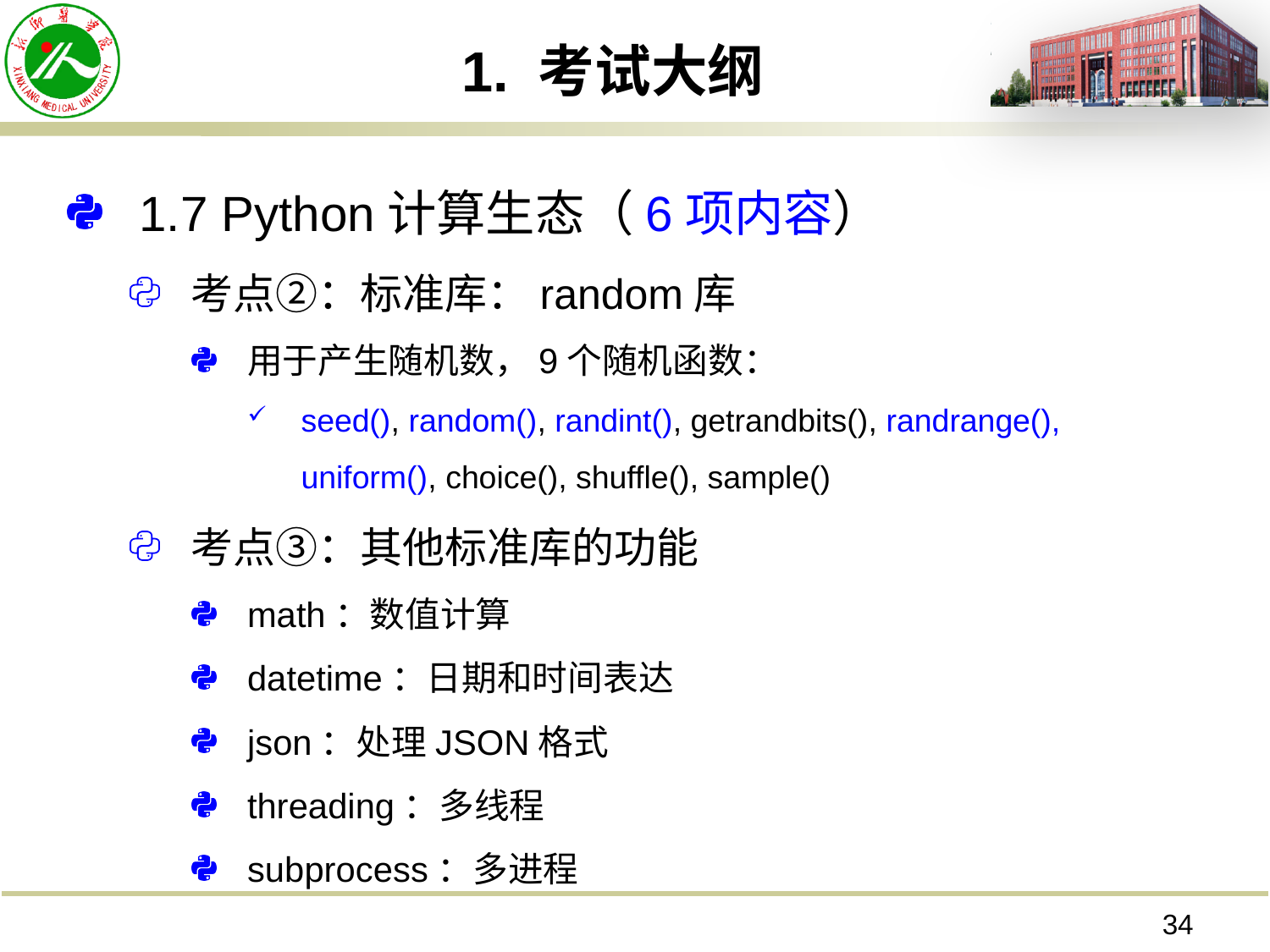

# 1. 考试大纲
1.7 Python计算生态（6项内容）
考点②：标准库：random库
用于产生随机数，9个随机函数：
seed(), random(), randint(), getrandbits(), randrange(), uniform(), choice(), shuffle(), sample()
考点③：其他标准库的功能
math：数值计算
datetime：日期和时间表达
json：处理JSON格式
threading：多线程
subprocess：多进程
34